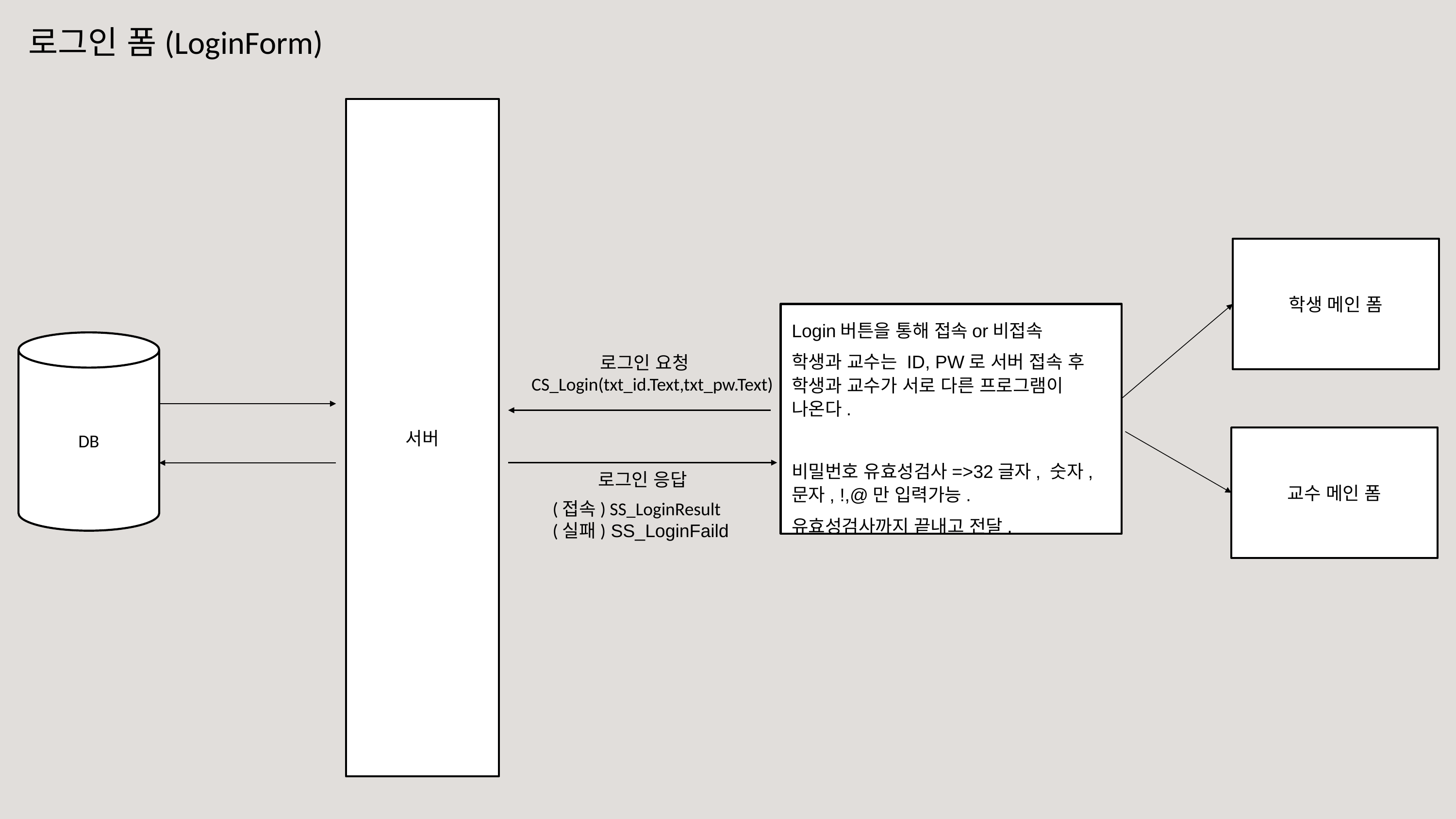

로그인 폼(LoginForm)
서버

DB
로그인 요청
CS_Login(txt_id.Text,txt_pw.Text)
로그인 응답
(접속) SS_LoginResult
(실패) SS_LoginFaild

학생 메인 폼
Login버튼을 통해 접속or비접속
학생과 교수는 ID, PW로 서버 접속 후 학생과 교수가 서로 다른 프로그램이 나온다.

비밀번호 유효성검사=>32글자, 숫자, 문자, !,@만 입력가능.
유효성검사까지 끝내고 전달.
교수 메인 폼